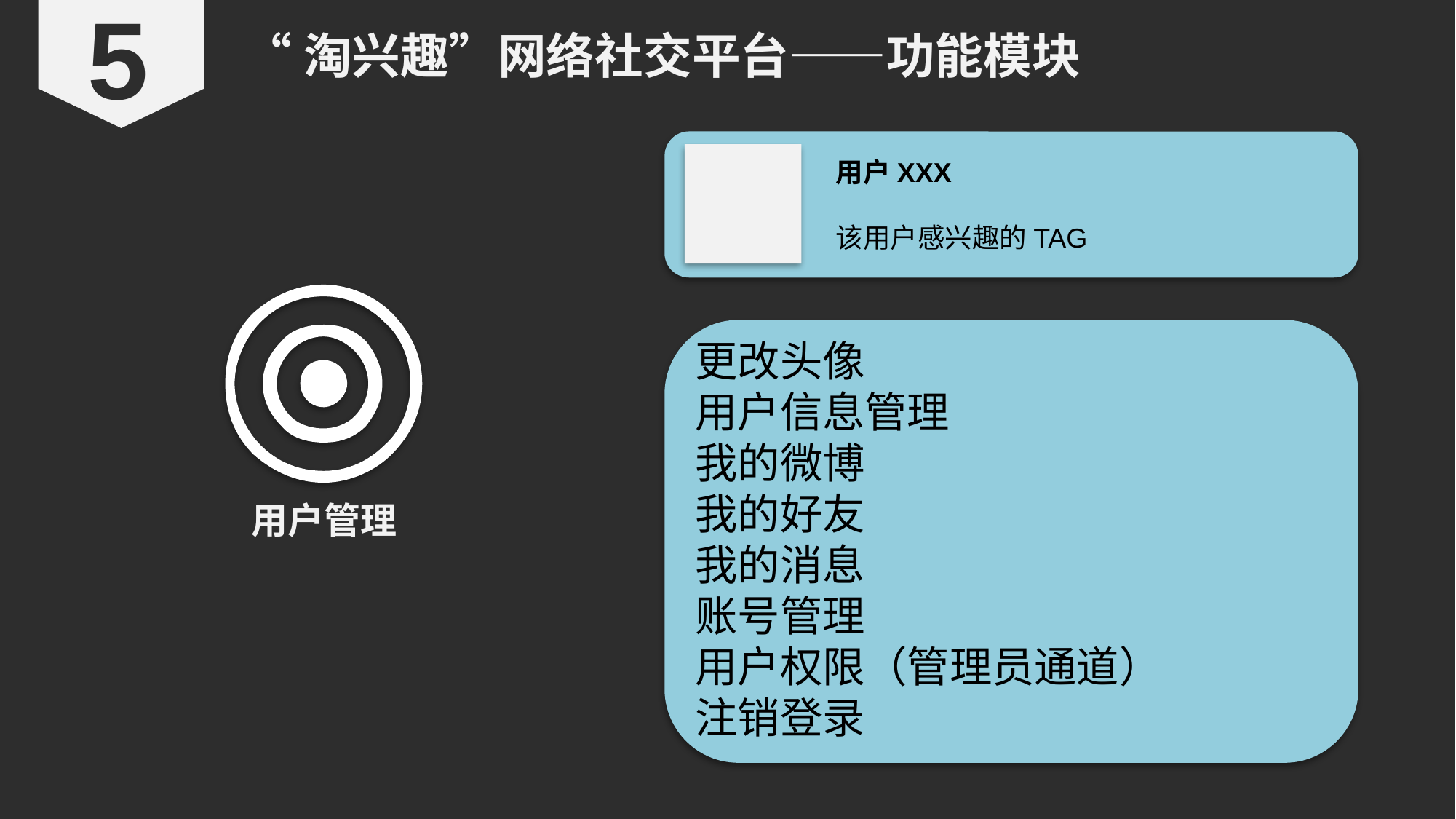

5
“淘兴趣”网络社交平台——功能模块

用户XXX

该用户感兴趣的TAG

更改头像
用户信息管理
我的微博
我的好友
我的消息
账号管理
用户权限（管理员通道）
注销登录
用户管理